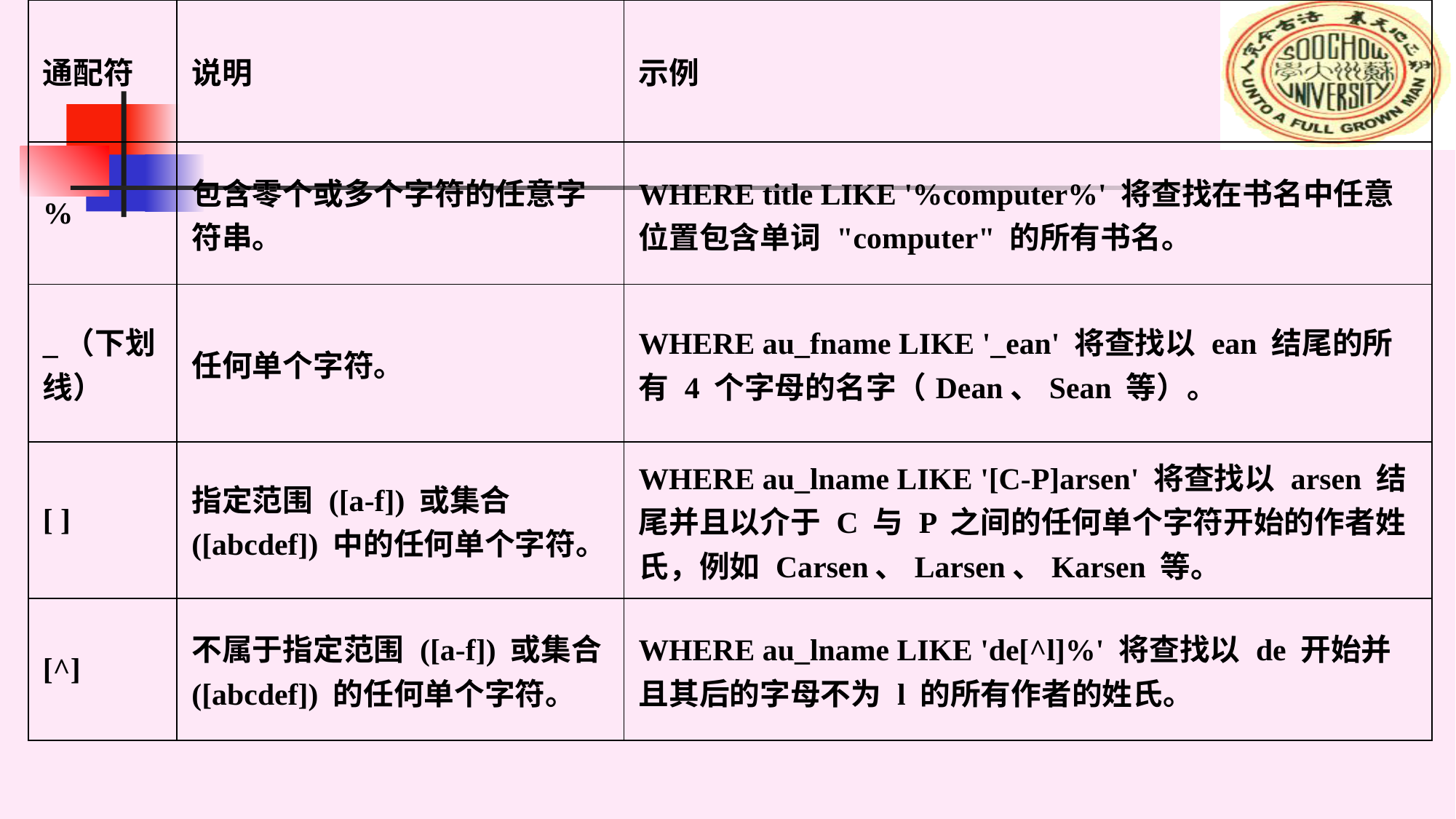

| 通配符 | 说明 | 示例 |
| --- | --- | --- |
| % | 包含零个或多个字符的任意字符串。 | WHERE title LIKE '%computer%' 将查找在书名中任意位置包含单词 "computer" 的所有书名。 |
| \_（下划线） | 任何单个字符。 | WHERE au\_fname LIKE '\_ean' 将查找以 ean 结尾的所有 4 个字母的名字（Dean、Sean 等）。 |
| [ ] | 指定范围 ([a-f]) 或集合 ([abcdef]) 中的任何单个字符。 | WHERE au\_lname LIKE '[C-P]arsen' 将查找以 arsen 结尾并且以介于 C 与 P 之间的任何单个字符开始的作者姓氏，例如 Carsen、Larsen、Karsen 等。 |
| [^] | 不属于指定范围 ([a-f]) 或集合 ([abcdef]) 的任何单个字符。 | WHERE au\_lname LIKE 'de[^l]%' 将查找以 de 开始并且其后的字母不为 l 的所有作者的姓氏。 |
#